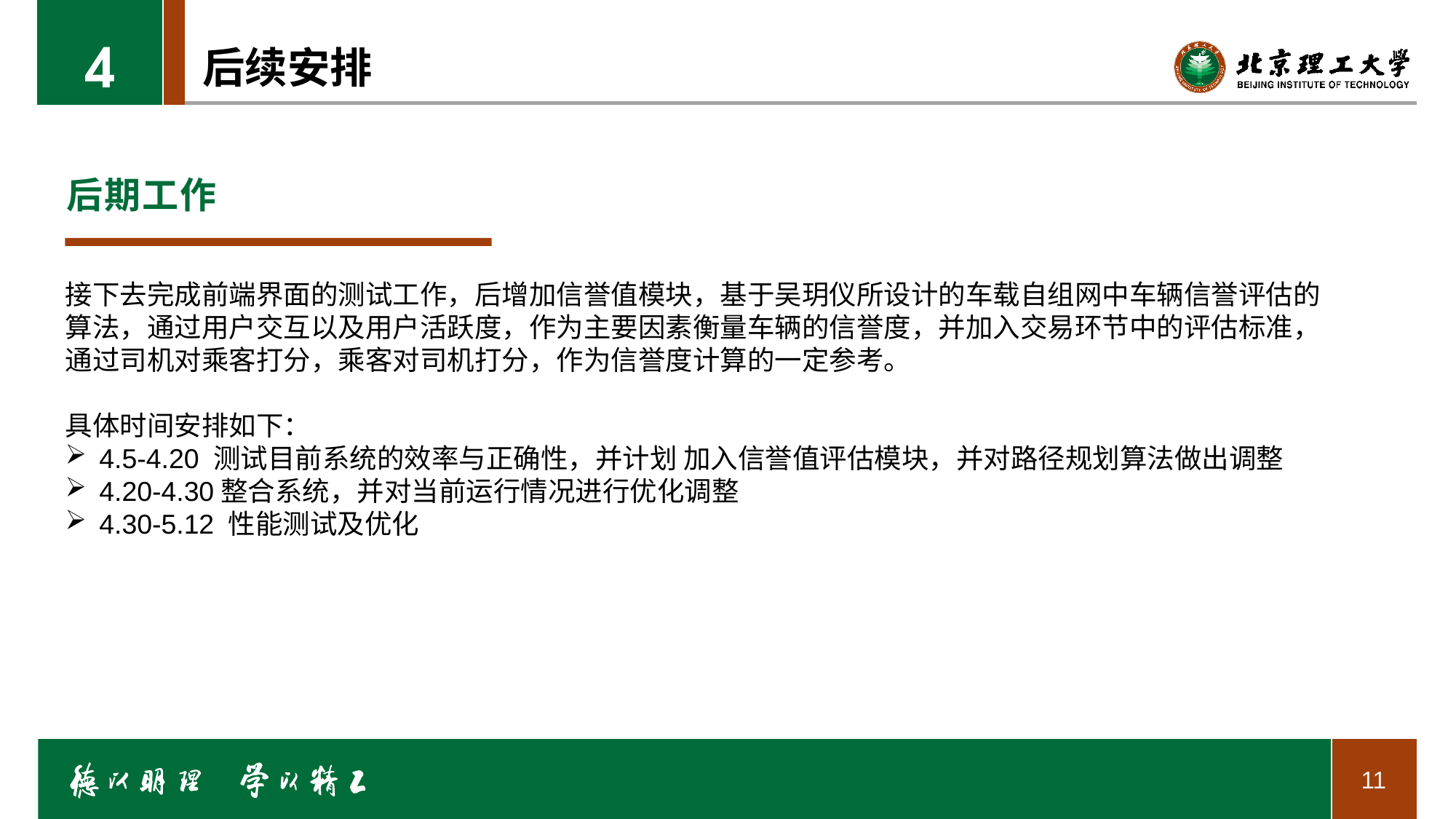

4
# 后续安排
后期工作

接下去完成前端界面的测试工作，后增加信誉值模块，基于吴玥仪所设计的车载自组网中车辆信誉评估的算法，通过用户交互以及用户活跃度，作为主要因素衡量车辆的信誉度，并加入交易环节中的评估标准，通过司机对乘客打分，乘客对司机打分，作为信誉度计算的一定参考。

具体时间安排如下：
4.5-4.20 测试目前系统的效率与正确性，并计划 加入信誉值评估模块，并对路径规划算法做出调整
4.20-4.30整合系统，并对当前运行情况进行优化调整
4.30-5.12 性能测试及优化